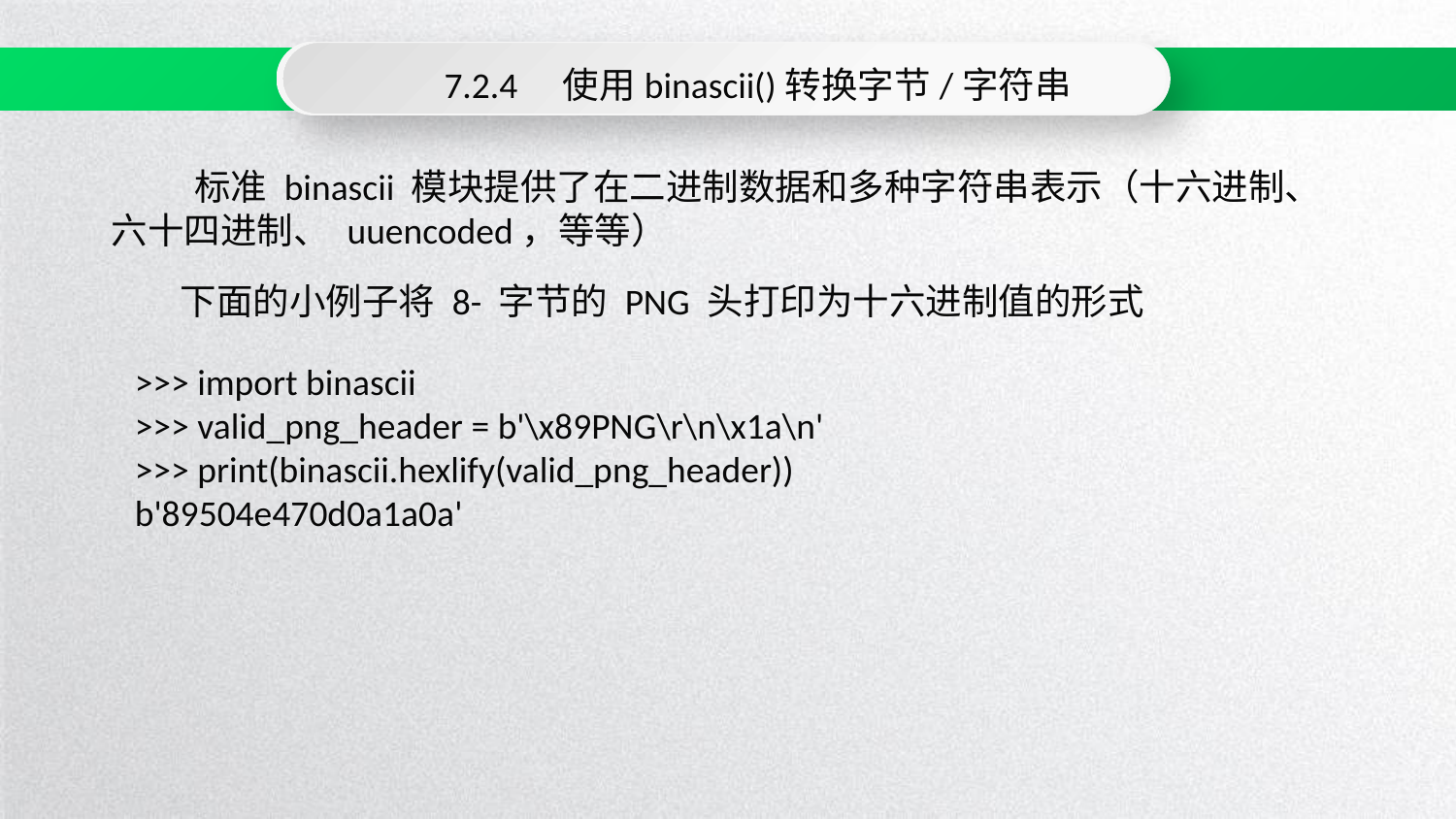

7.2.4　使用binascii()转换字节/字符串
         标准 binascii 模块提供了在二进制数据和多种字符串表示（十六进制、六十四进制、 uuencoded，等等）
下面的小例子将 8- 字节的 PNG 头打印为十六进制值的形式
>>> import binascii
>>> valid_png_header = b'\x89PNG\r\n\x1a\n' >>> print(binascii.hexlify(valid_png_header)) b'89504e470d0a1a0a'